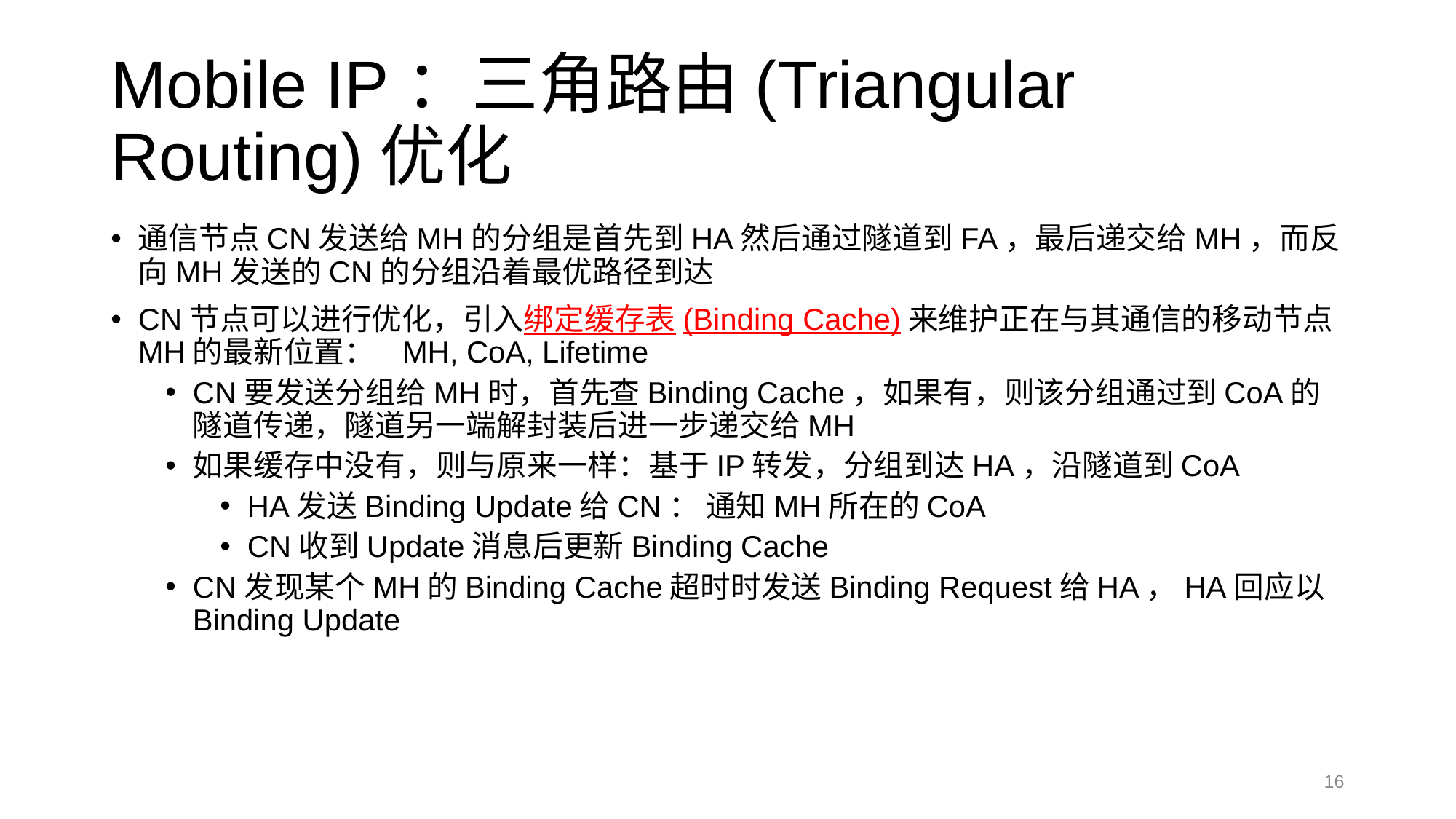

# Mobile IP：三角路由(Triangular Routing)优化
通信节点CN发送给MH的分组是首先到HA然后通过隧道到FA，最后递交给MH，而反向MH发送的CN的分组沿着最优路径到达
CN节点可以进行优化，引入绑定缓存表(Binding Cache)来维护正在与其通信的移动节点MH的最新位置：   MH, CoA, Lifetime
CN要发送分组给MH时，首先查Binding Cache，如果有，则该分组通过到CoA的隧道传递，隧道另一端解封装后进一步递交给MH
如果缓存中没有，则与原来一样：基于IP转发，分组到达HA，沿隧道到CoA
HA发送Binding Update给CN： 通知MH所在的CoA
CN收到Update消息后更新Binding Cache
CN发现某个MH的Binding Cache超时时发送Binding Request给HA，HA回应以Binding Update

16